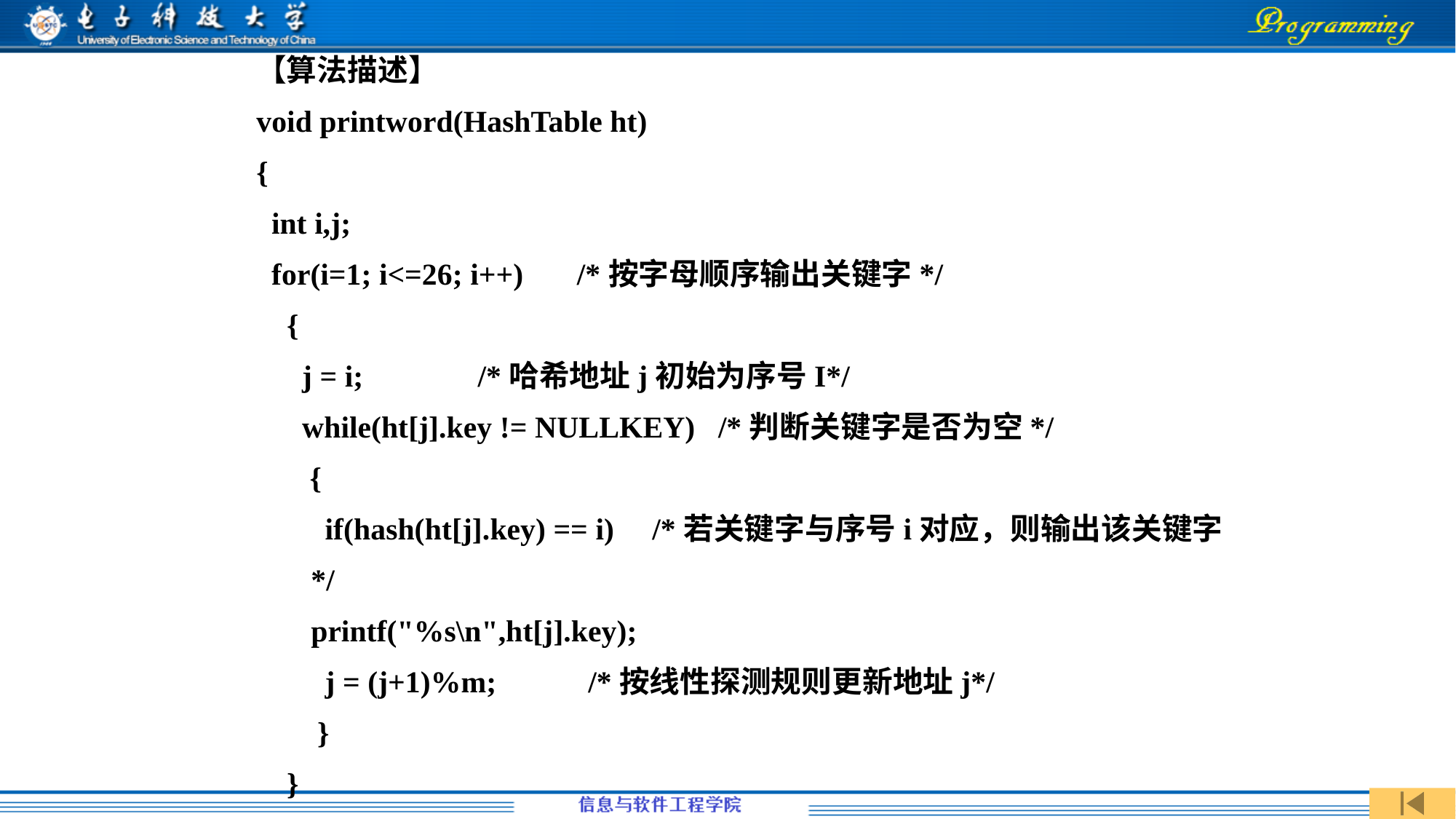

【算法描述】
void printword(HashTable ht)
{
  int i,j;
  for(i=1; i<=26; i++)       /*按字母顺序输出关键字*/
    {
      j = i;               /*哈希地址j初始为序号I*/
      while(ht[j].key != NULLKEY)   /*判断关键字是否为空*/
       {
         if(hash(ht[j].key) == i)     /*若关键字与序号i对应，则输出该关键字*/
	printf("%s\n",ht[j].key);
         j = (j+1)%m;            /*按线性探测规则更新地址j*/
        }
    }
}